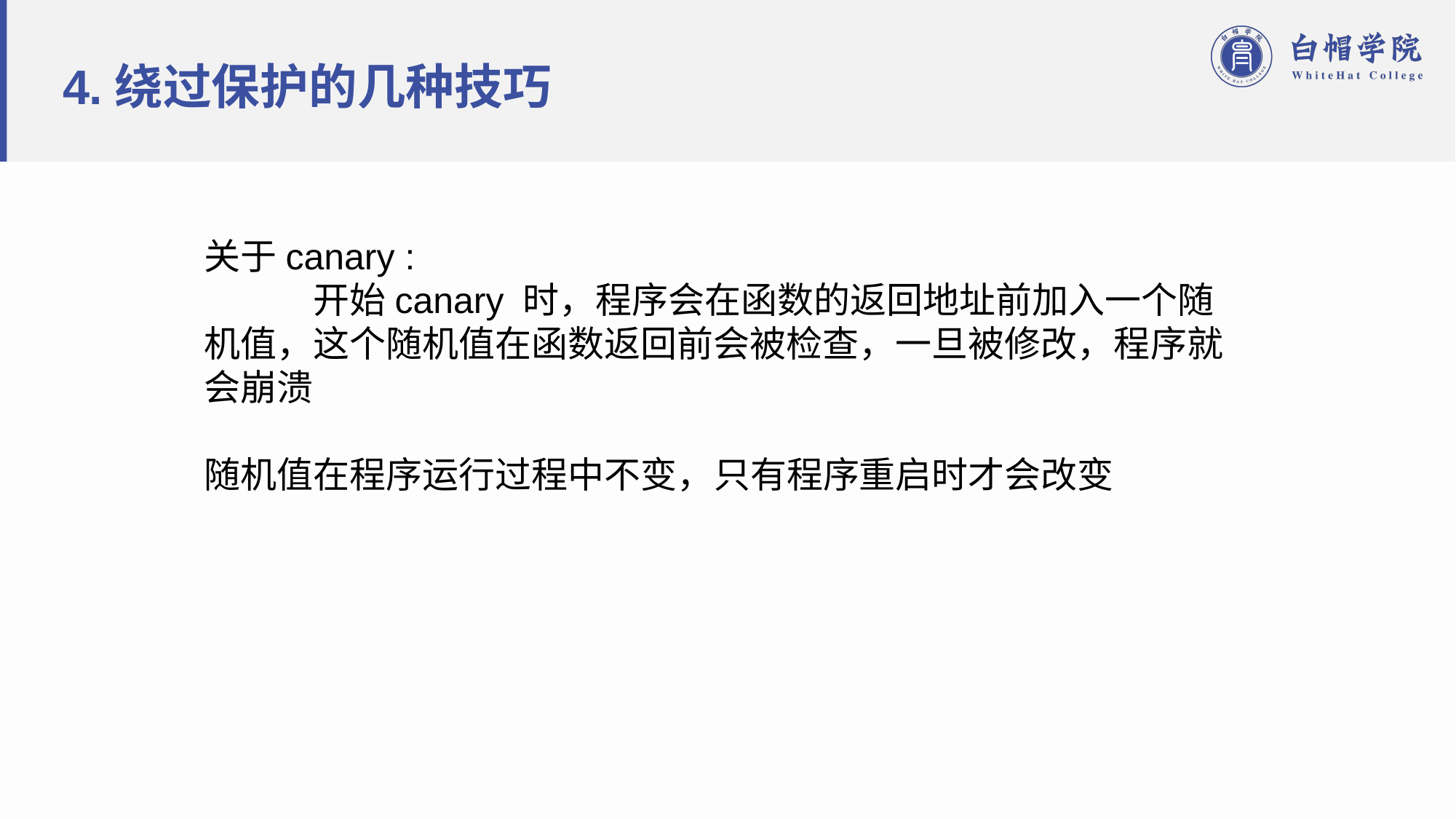

# 4.绕过保护的几种技巧
关于canary :
	开始canary 时，程序会在函数的返回地址前加入一个随机值，这个随机值在函数返回前会被检查，一旦被修改，程序就会崩溃

随机值在程序运行过程中不变，只有程序重启时才会改变